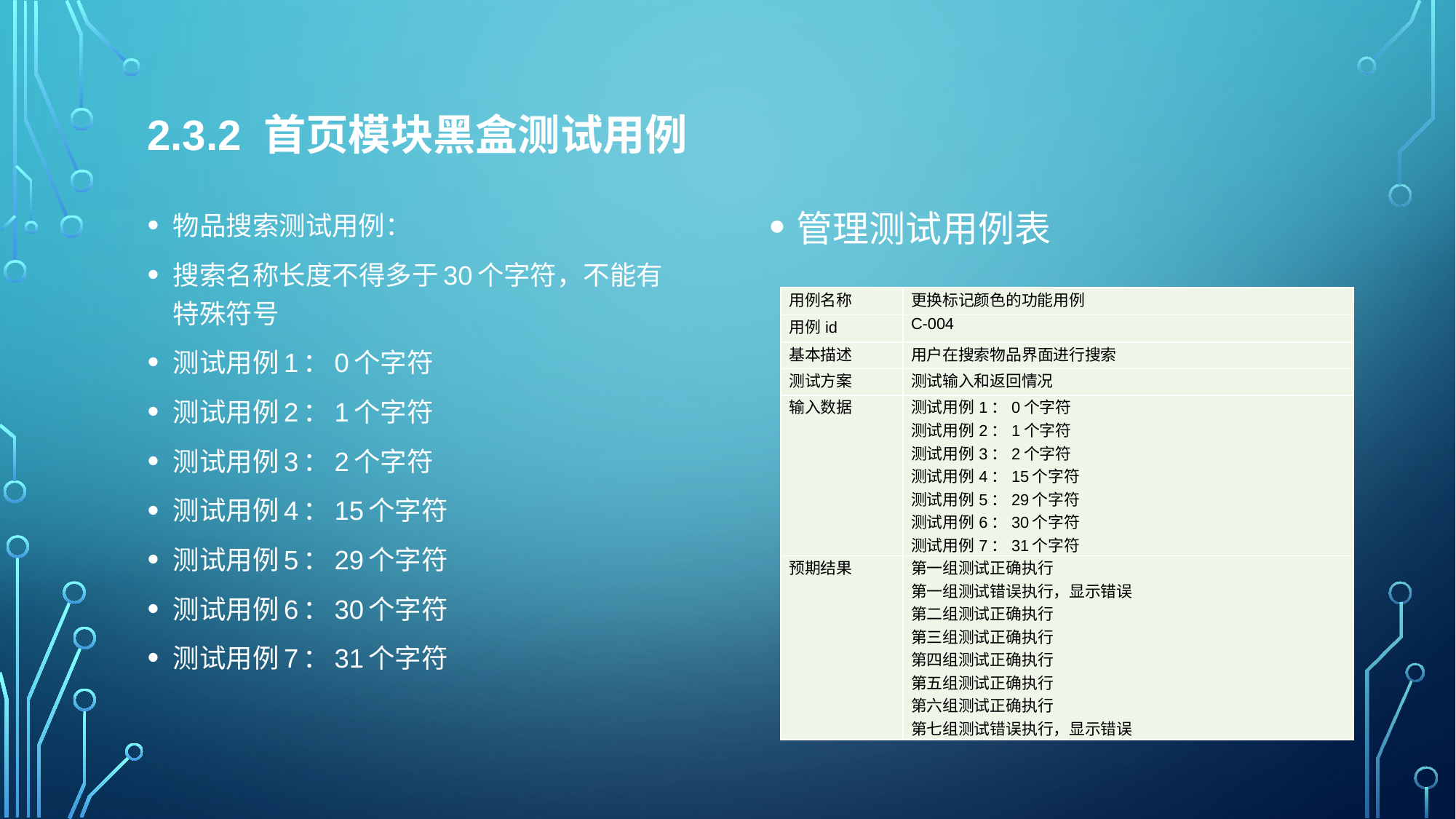

# 2.3.2 首页模块黑盒测试用例
管理测试用例表
物品搜索测试用例：
搜索名称长度不得多于30个字符，不能有特殊符号
测试用例1：0个字符
测试用例2：1个字符
测试用例3：2个字符
测试用例4：15个字符
测试用例5：29个字符
测试用例6：30个字符
测试用例7：31个字符
| 用例名称 | 更换标记颜色的功能用例 |
| --- | --- |
| 用例id | C-004 |
| 基本描述 | 用户在搜索物品界面进行搜索 |
| 测试方案 | 测试输入和返回情况 |
| 输入数据 | 测试用例1：0个字符 测试用例2：1个字符 测试用例3：2个字符 测试用例4：15个字符 测试用例5：29个字符 测试用例6：30个字符 测试用例7：31个字符 |
| 预期结果 | 第一组测试正确执行 第一组测试错误执行，显示错误 第二组测试正确执行 第三组测试正确执行 第四组测试正确执行 第五组测试正确执行 第六组测试正确执行 第七组测试错误执行，显示错误 |